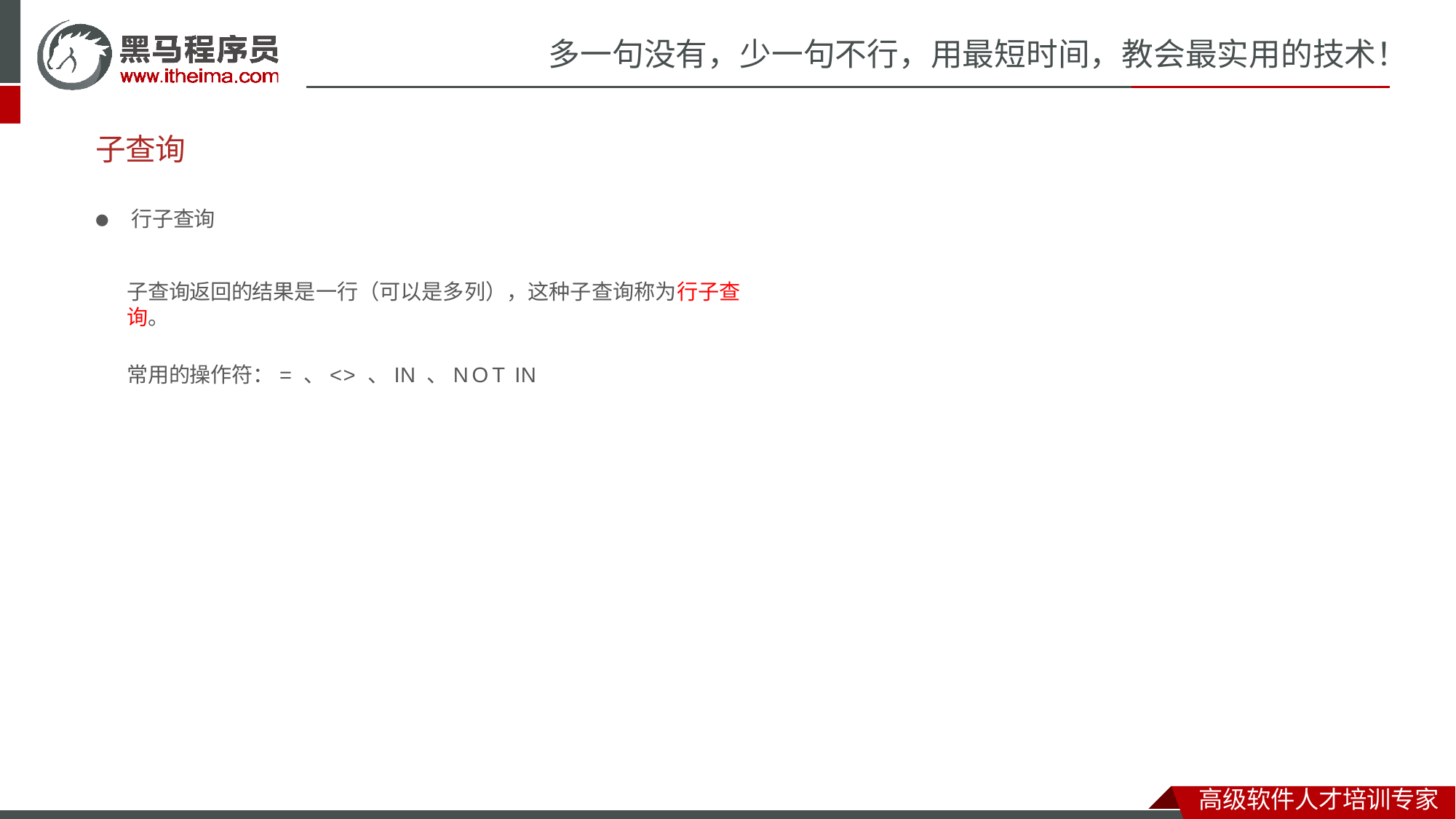

# 多一句没有，少一句不行，用最短时间，教会最实用的技术！

子查询

⚫	行子查询

子查询返回的结果是一行（可以是多列），这种子查询称为行子查询。

常用的操作符：= 、<> 、IN 、NOT IN
高级软件人才培训专家